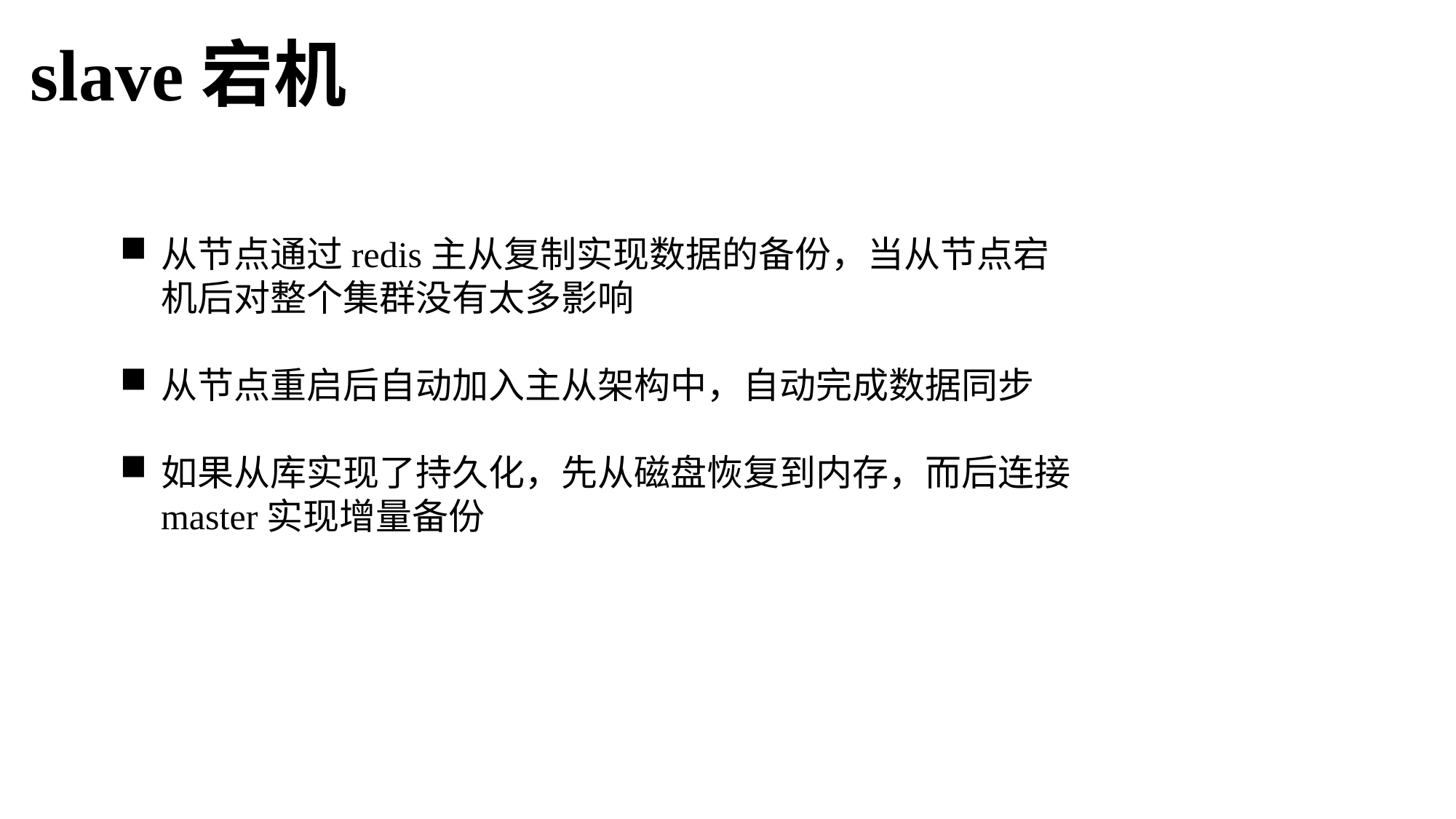

slave宕机
从节点通过redis主从复制实现数据的备份，当从节点宕机后对整个集群没有太多影响

从节点重启后自动加入主从架构中，自动完成数据同步

如果从库实现了持久化，先从磁盘恢复到内存，而后连接master实现增量备份